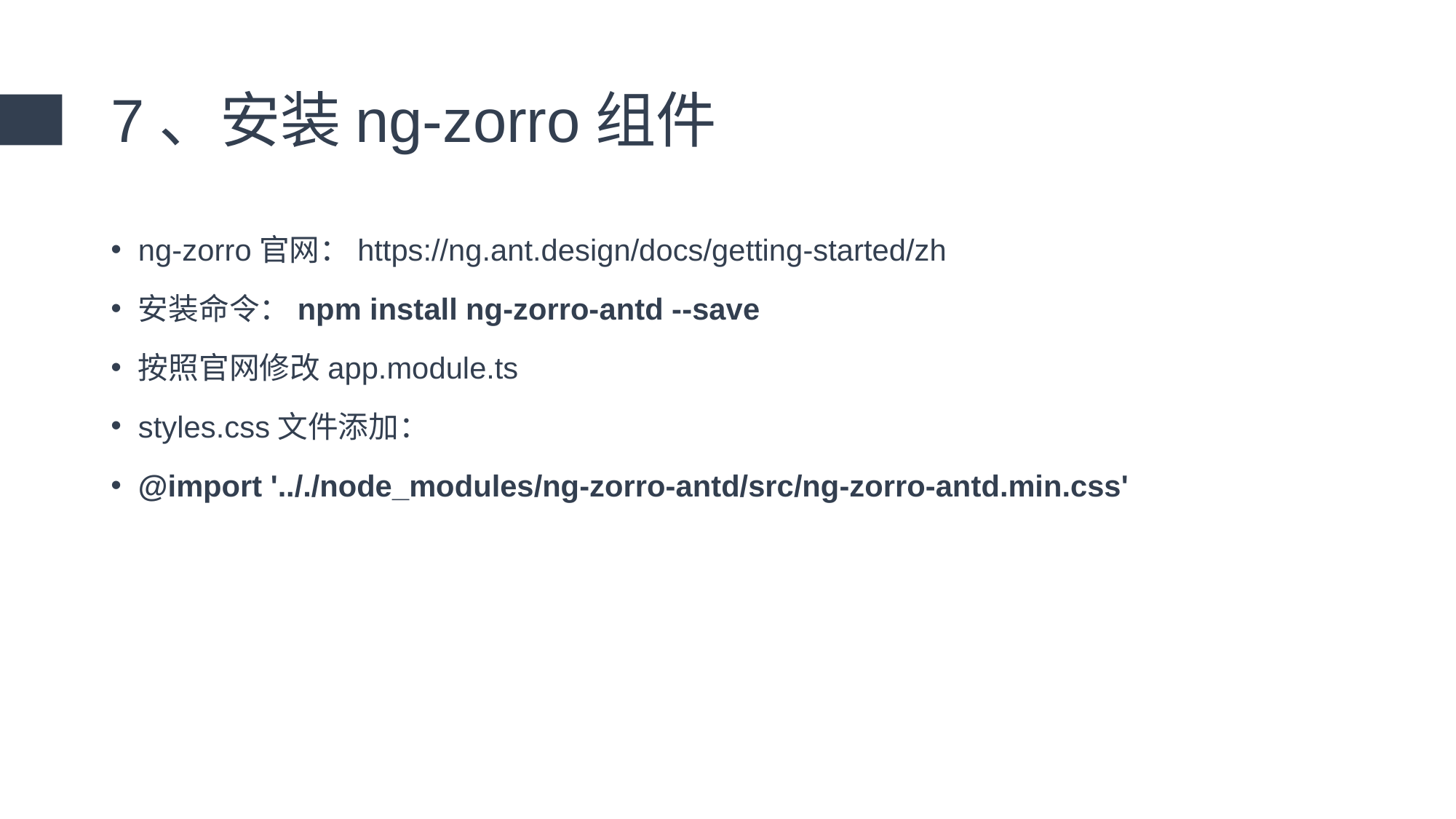

# 7、安装ng-zorro组件
ng-zorro官网：https://ng.ant.design/docs/getting-started/zh
安装命令：npm install ng-zorro-antd --save
按照官网修改app.module.ts
styles.css文件添加：
@import '.././node_modules/ng-zorro-antd/src/ng-zorro-antd.min.css'